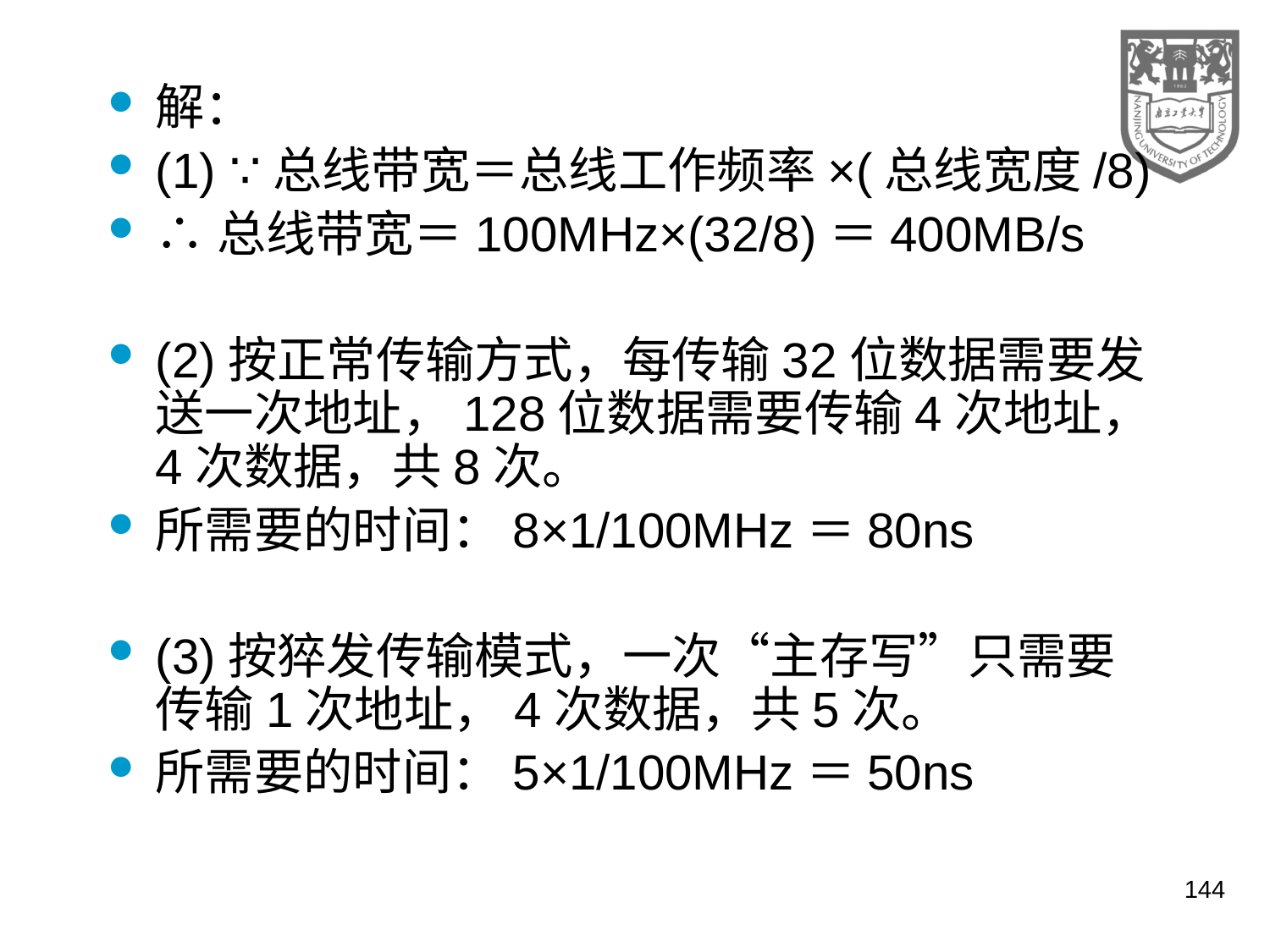

解：
(1) ∵总线带宽＝总线工作频率×(总线宽度/8)
∴总线带宽＝100MHz×(32/8)＝400MB/s

(2)按正常传输方式，每传输32位数据需要发送一次地址，128位数据需要传输4次地址，4次数据，共8次。
所需要的时间：8×1/100MHz＝80ns

(3)按猝发传输模式，一次“主存写”只需要传输1次地址，4次数据，共5次。
所需要的时间：5×1/100MHz＝50ns
144